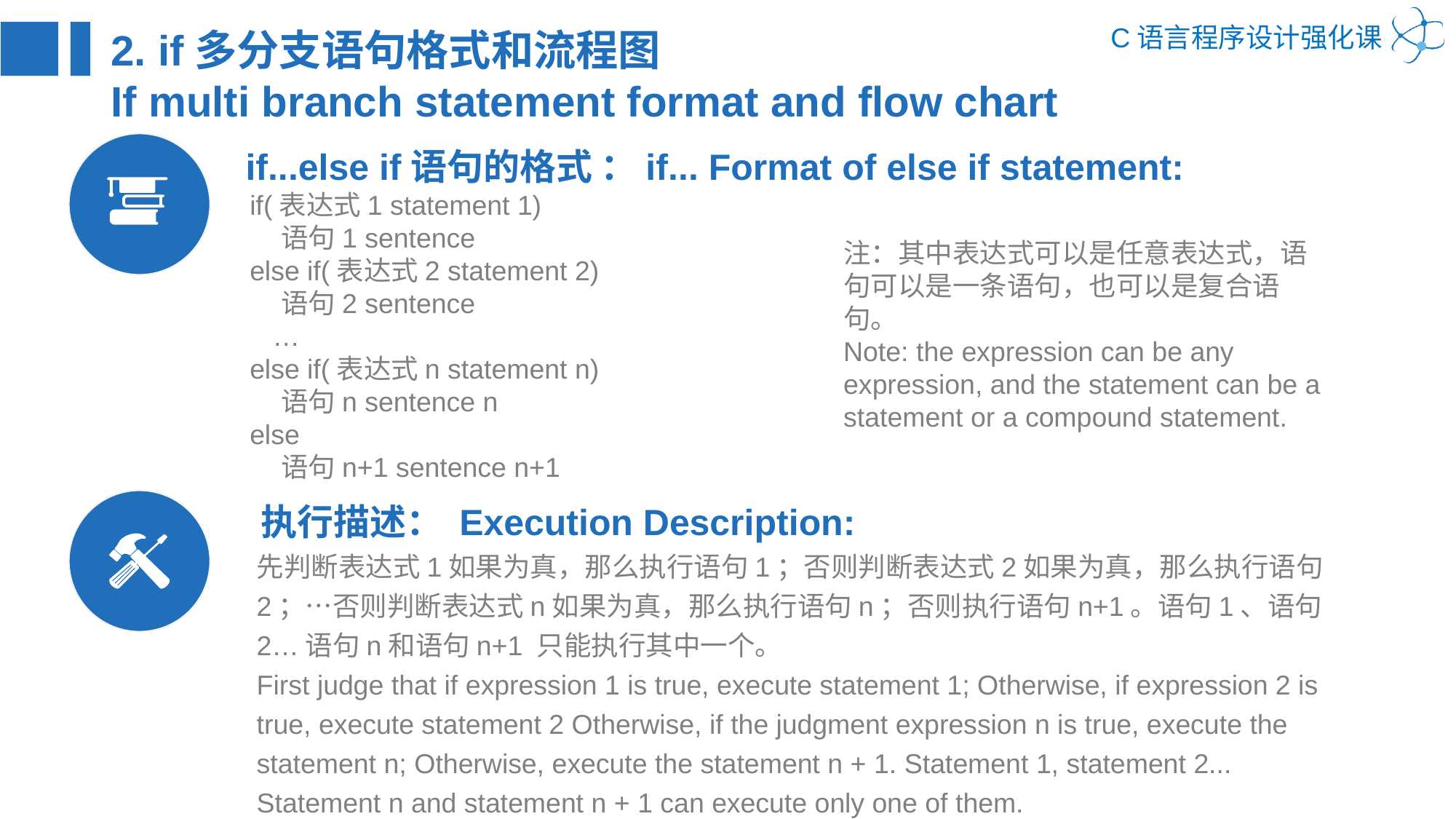

2. if多分支语句格式和流程图
If multi branch statement format and flow chart

if...else if语句的格式 ：if... Format of else if statement:

if(表达式1 statement 1)
    语句1 sentence
else if(表达式2 statement 2)
    语句2 sentence
   …
else if(表达式n statement n)
    语句n sentence n
else
    语句n+1 sentence n+1
注：其中表达式可以是任意表达式，语句可以是一条语句，也可以是复合语句。
Note: the expression can be any expression, and the statement can be a statement or a compound statement.
执行描述： Execution Description:

先判断表达式1如果为真，那么执行语句1；否则判断表达式2如果为真，那么执行语句2；…否则判断表达式n如果为真，那么执行语句n；否则执行语句n+1。语句1、语句2…语句n和语句n+1 只能执行其中一个。
First judge that if expression 1 is true, execute statement 1; Otherwise, if expression 2 is true, execute statement 2 Otherwise, if the judgment expression n is true, execute the statement n; Otherwise, execute the statement n + 1. Statement 1, statement 2... Statement n and statement n + 1 can execute only one of them.